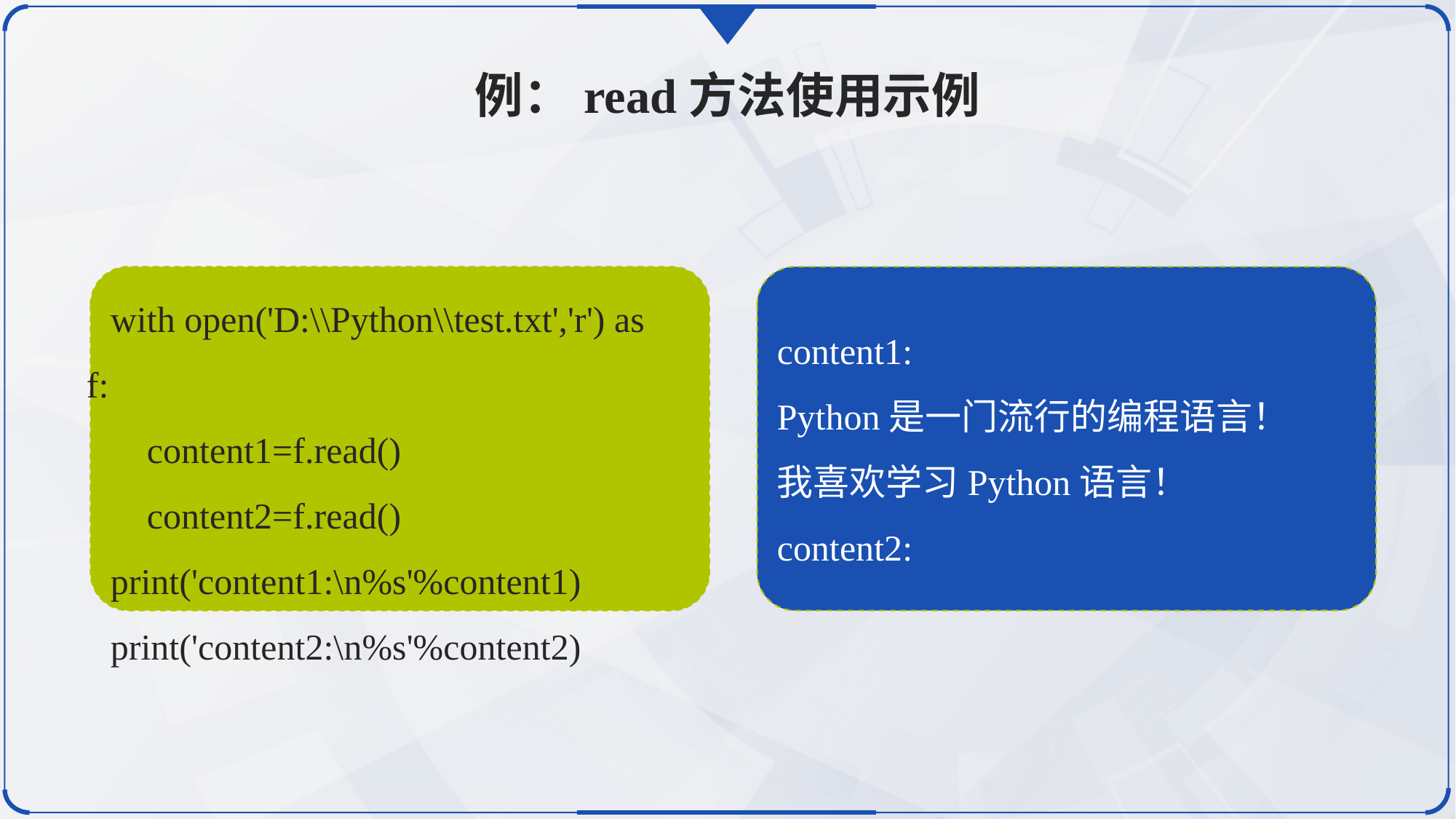

例：read方法使用示例

with open('D:\\Python\\test.txt','r') as f:
    content1=f.read()
    content2=f.read()
print('content1:\n%s'%content1)
print('content2:\n%s'%content2)

content1:
Python是一门流行的编程语言！
我喜欢学习Python语言！
content2: